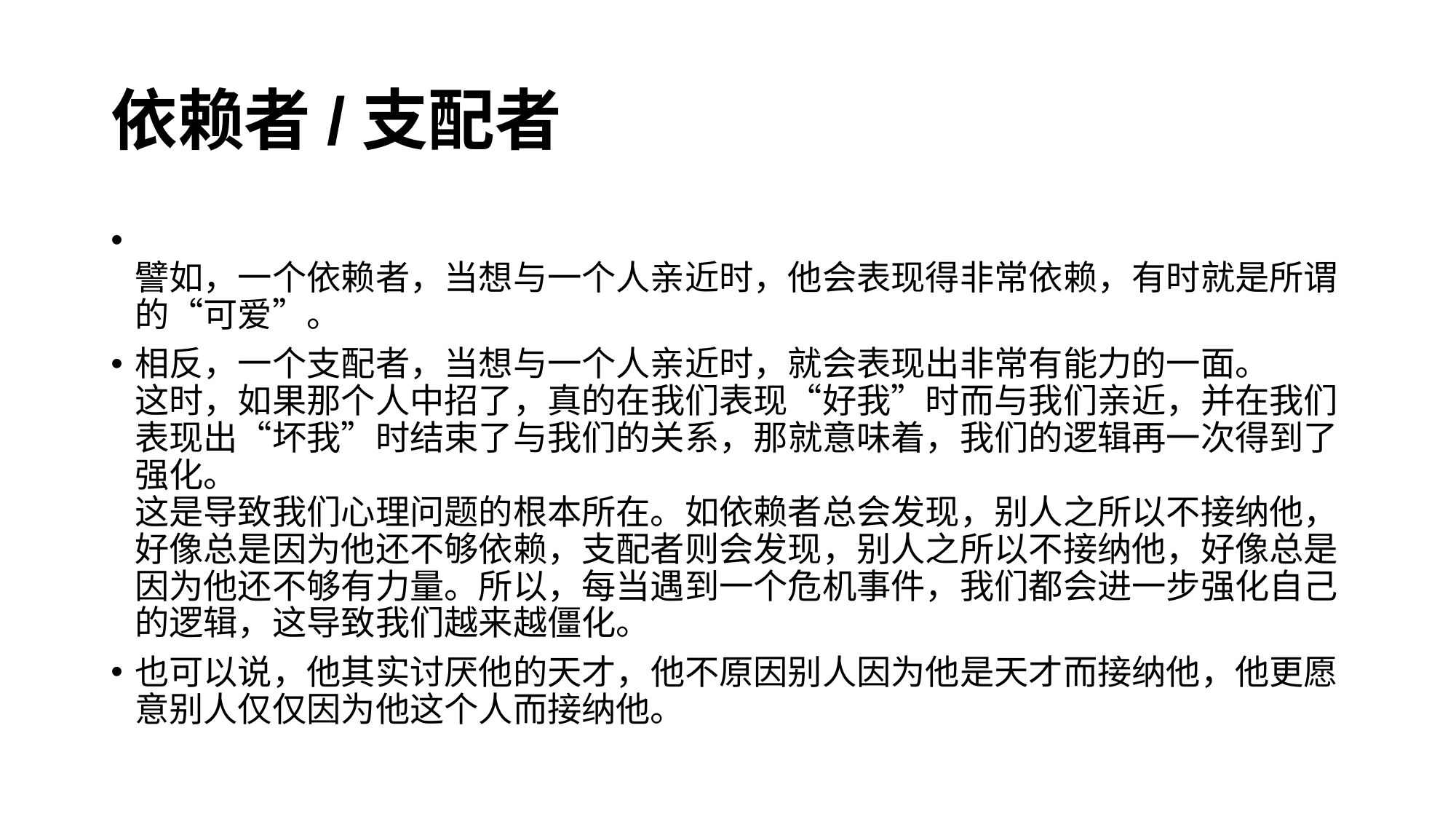

# 依赖者/支配者
譬如，一个依赖者，当想与一个人亲近时，他会表现得非常依赖，有时就是所谓的“可爱”。
相反，一个支配者，当想与一个人亲近时，就会表现出非常有能力的一面。
这时，如果那个人中招了，真的在我们表现“好我”时而与我们亲近，并在我们表现出“坏我”时结束了与我们的关系，那就意味着，我们的逻辑再一次得到了强化。
这是导致我们心理问题的根本所在。如依赖者总会发现，别人之所以不接纳他，好像总是因为他还不够依赖，支配者则会发现，别人之所以不接纳他，好像总是因为他还不够有力量。所以，每当遇到一个危机事件，我们都会进一步强化自己的逻辑，这导致我们越来越僵化。
也可以说，他其实讨厌他的天才，他不原因别人因为他是天才而接纳他，他更愿意别人仅仅因为他这个人而接纳他。